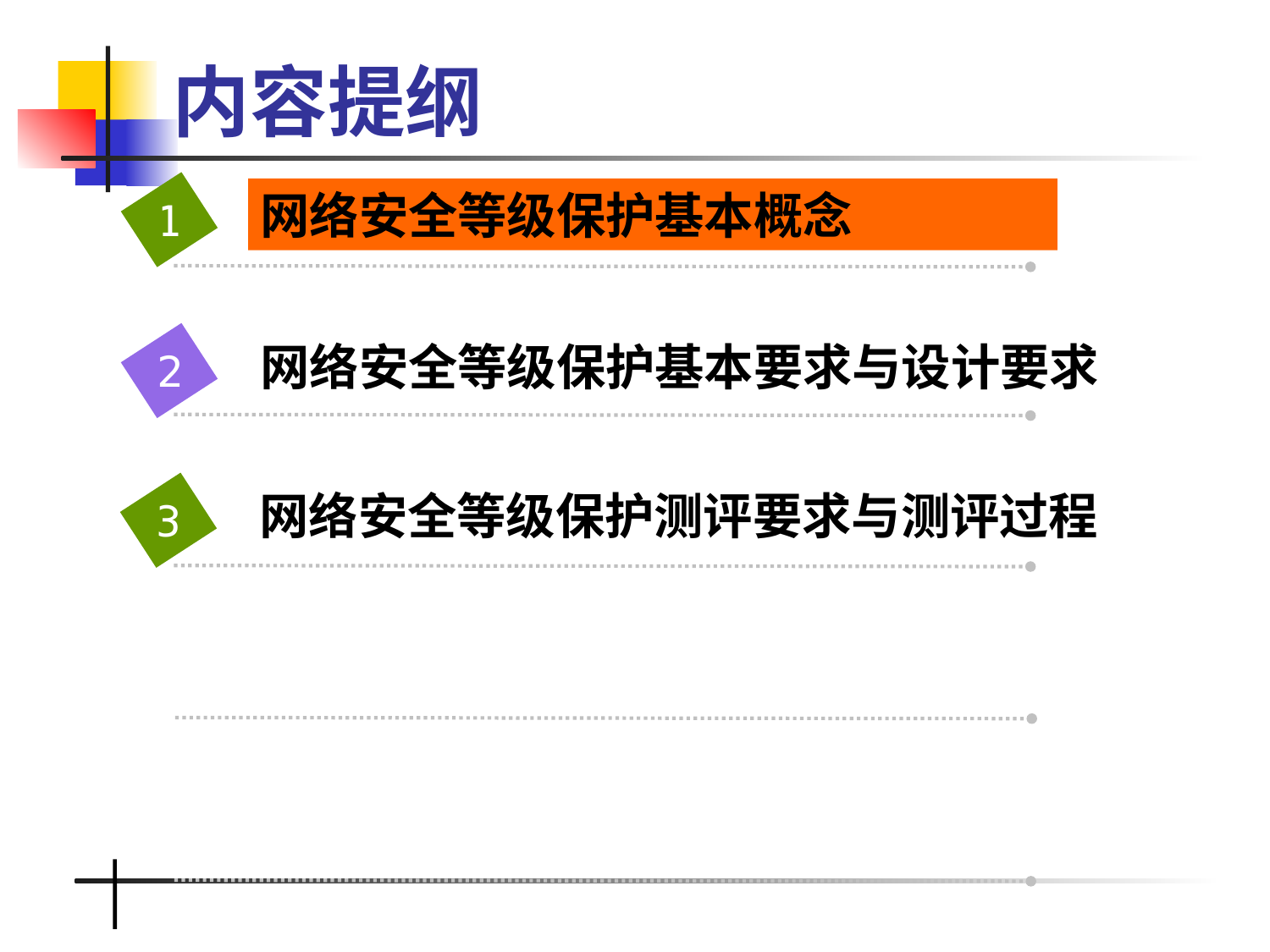

# 内容提纲

网络安全等级保护基本概念

1

网络安全等级保护基本要求与设计要求

2

网络安全等级保护测评要求与测评过程

3

5